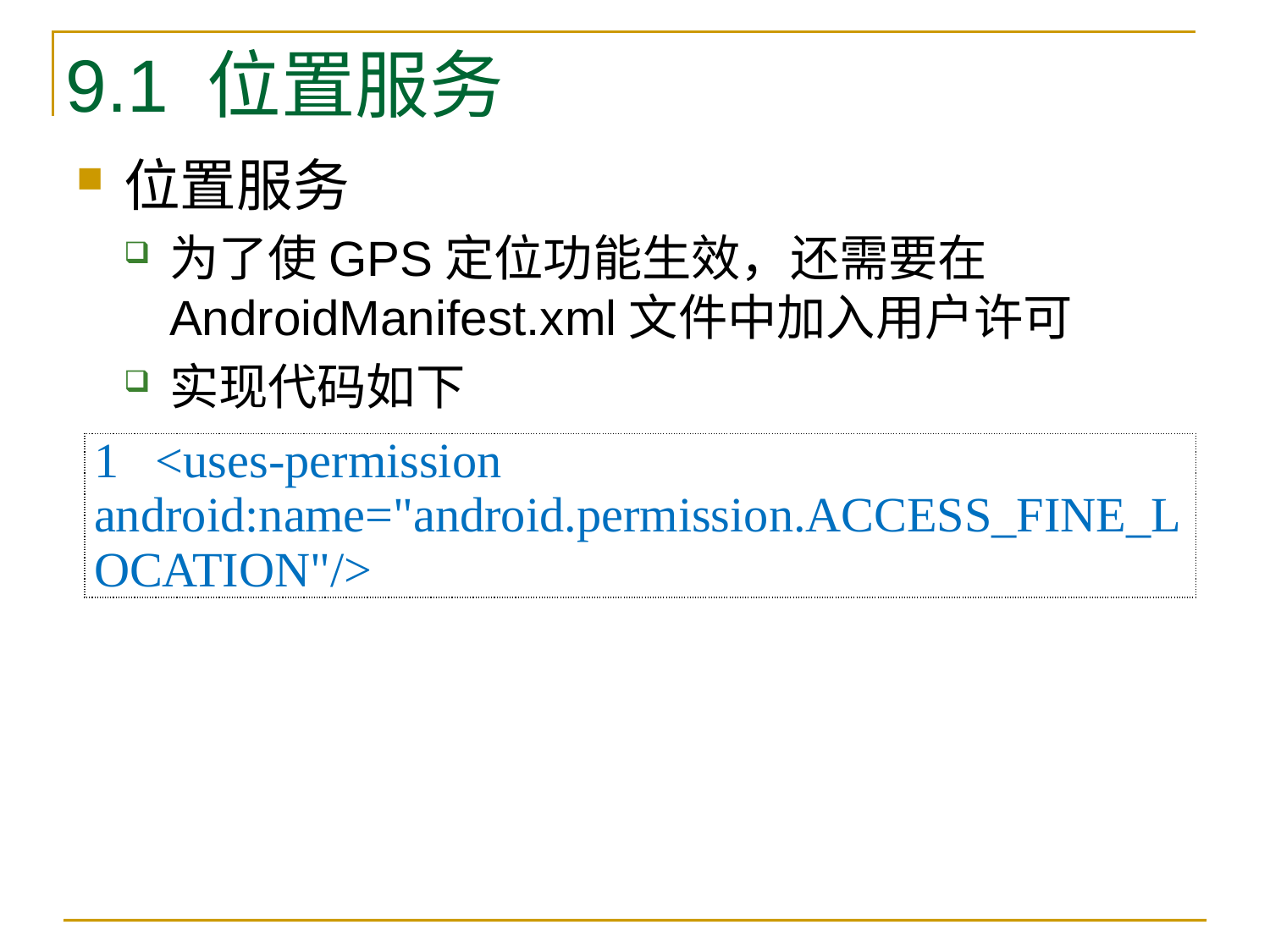

# 9.1 位置服务
位置服务
为了使GPS定位功能生效，还需要在AndroidManifest.xml文件中加入用户许可
实现代码如下
| 1 <uses-permission android:name="android.permission.ACCESS\_FINE\_LOCATION"/> |
| --- |